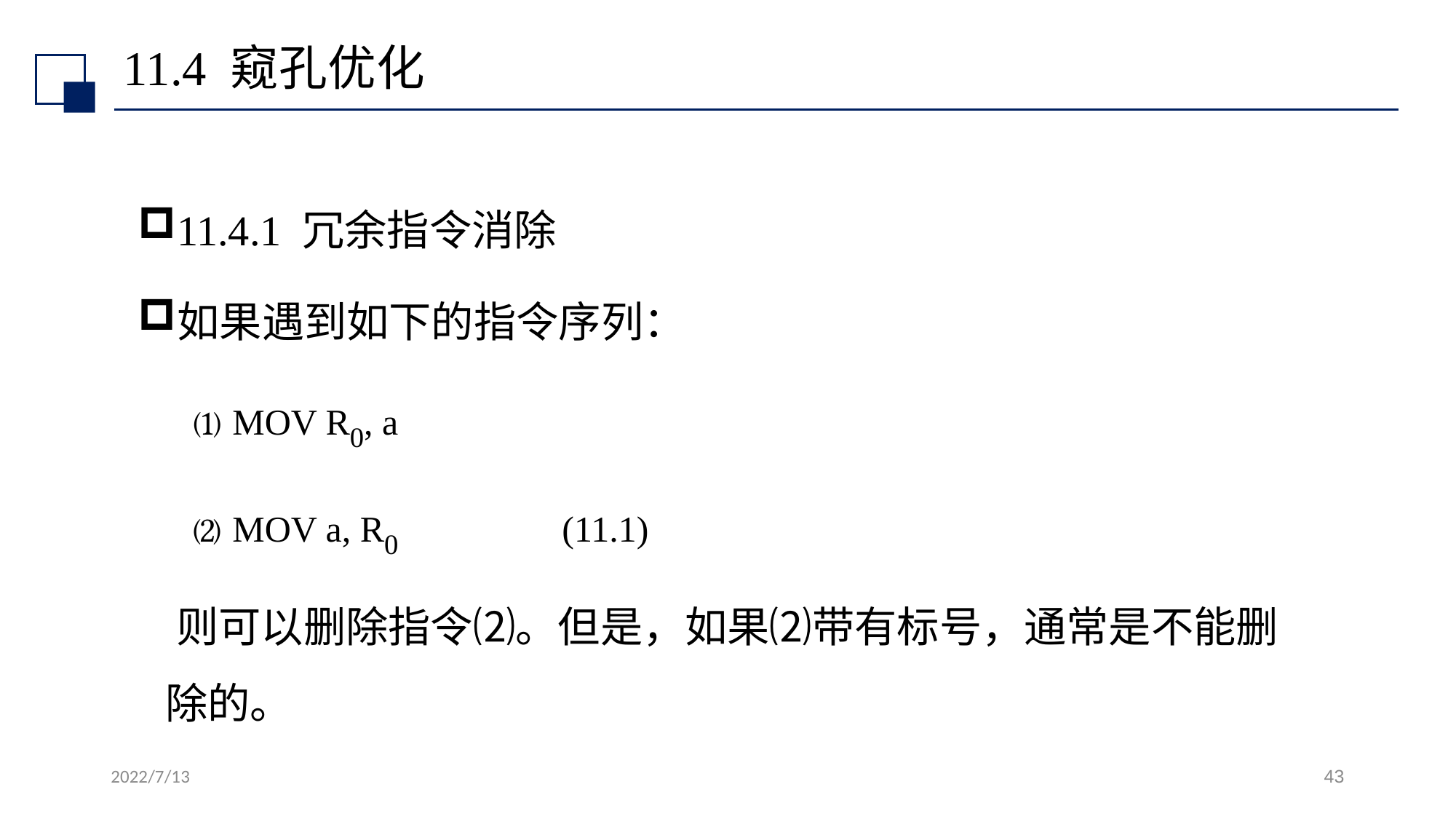

# 11.4 窥孔优化
11.4.1 冗余指令消除
如果遇到如下的指令序列：
⑴ MOV R0, a
⑵ MOV a, R0                  (11.1)
   则可以删除指令⑵。但是，如果⑵带有标号，通常是不能删除的。
2022/7/13
43